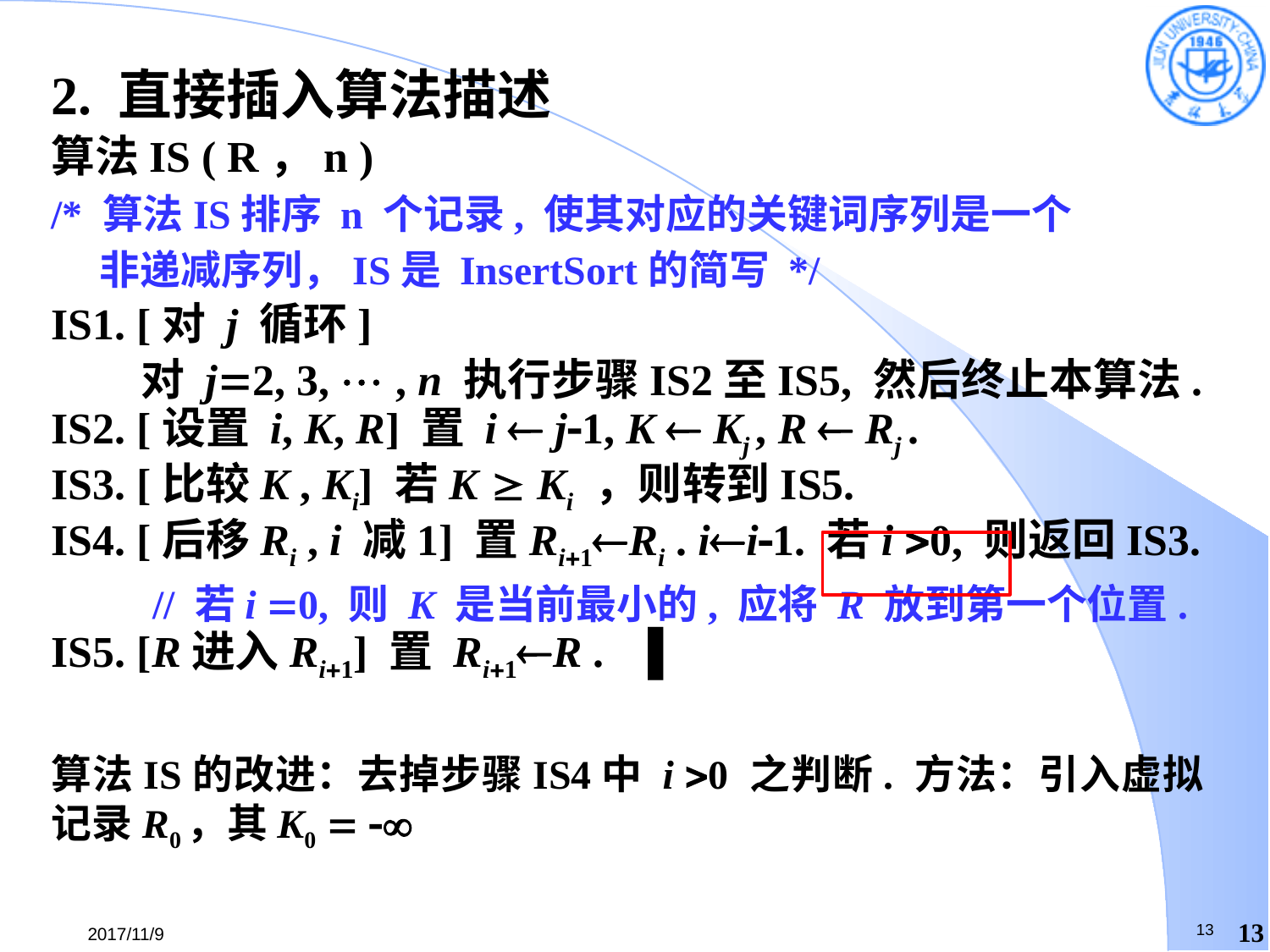

2. 直接插入算法描述
算法IS ( R，n )
/* 算法IS排序 n 个记录, 使其对应的关键词序列是一个
非递减序列，IS是 InsertSort的简写 */
IS1. [对 j 循环]
        对 j=2, 3, … , n 执行步骤IS2至IS5, 然后终止本算法.
IS2. [设置 i, K, R] 置 i ← j−1, K ← Kj , R ← Rj .
IS3. [比较K , Ki] 若K  ≥ Ki ，则转到IS5.
IS4. [后移Ri , i 减1] 置Ri+1←Ri . i←i−1. 若i >0, 则返回IS3.
          // 若i =0, 则 K 是当前最小的, 应将 R 放到第一个位置.
IS5. [R进入Ri+1] 置 Ri+1←R .    ▌

算法IS的改进：去掉步骤IS4中 i >0 之判断. 方法：引入虚拟记录R0，其K0 = −∞

13